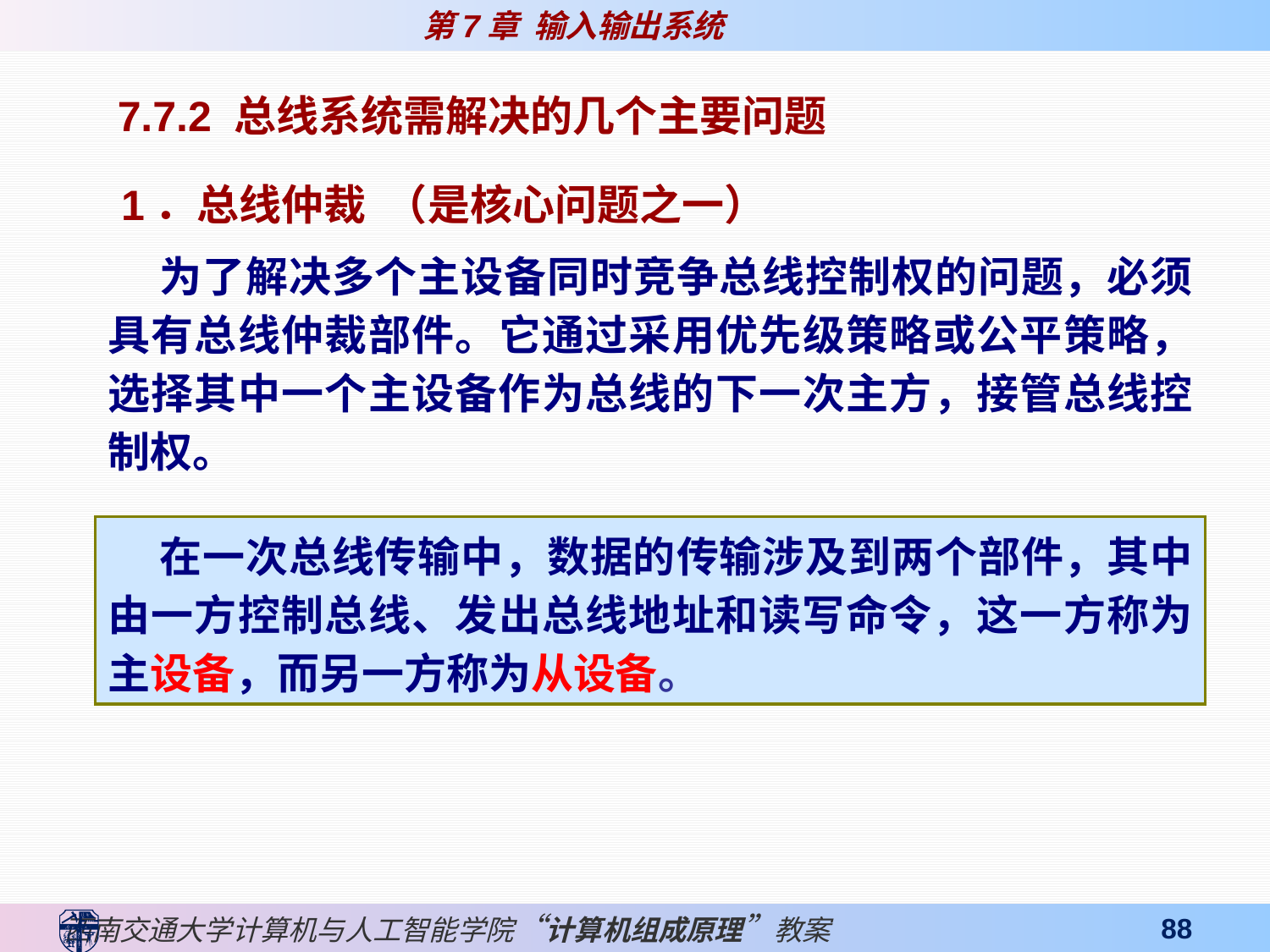

7.7.2 总线系统需解决的几个主要问题
  1．总线仲裁  （是核心问题之一）
    为了解决多个主设备同时竞争总线控制权的问题，必须具有总线仲裁部件。它通过采用优先级策略或公平策略，选择其中一个主设备作为总线的下一次主方，接管总线控制权。
    在一次总线传输中，数据的传输涉及到两个部件，其中由一方控制总线、发出总线地址和读写命令，这一方称为主设备，而另一方称为从设备。